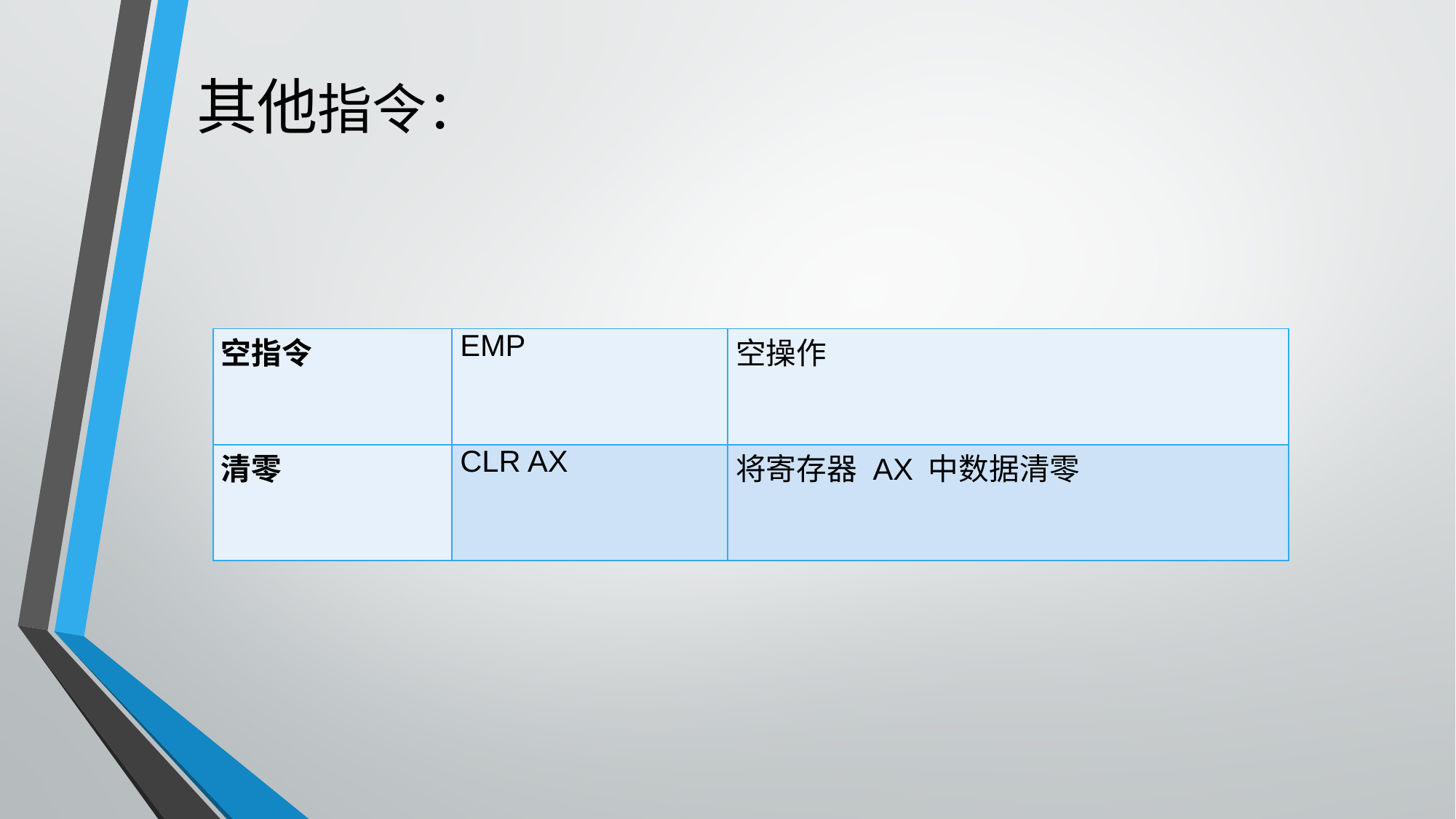

# 其他指令：
| 空指令 | EMP | 空操作 |
| --- | --- | --- |
| 清零 | CLR AX | 将寄存器 AX 中数据清零 |